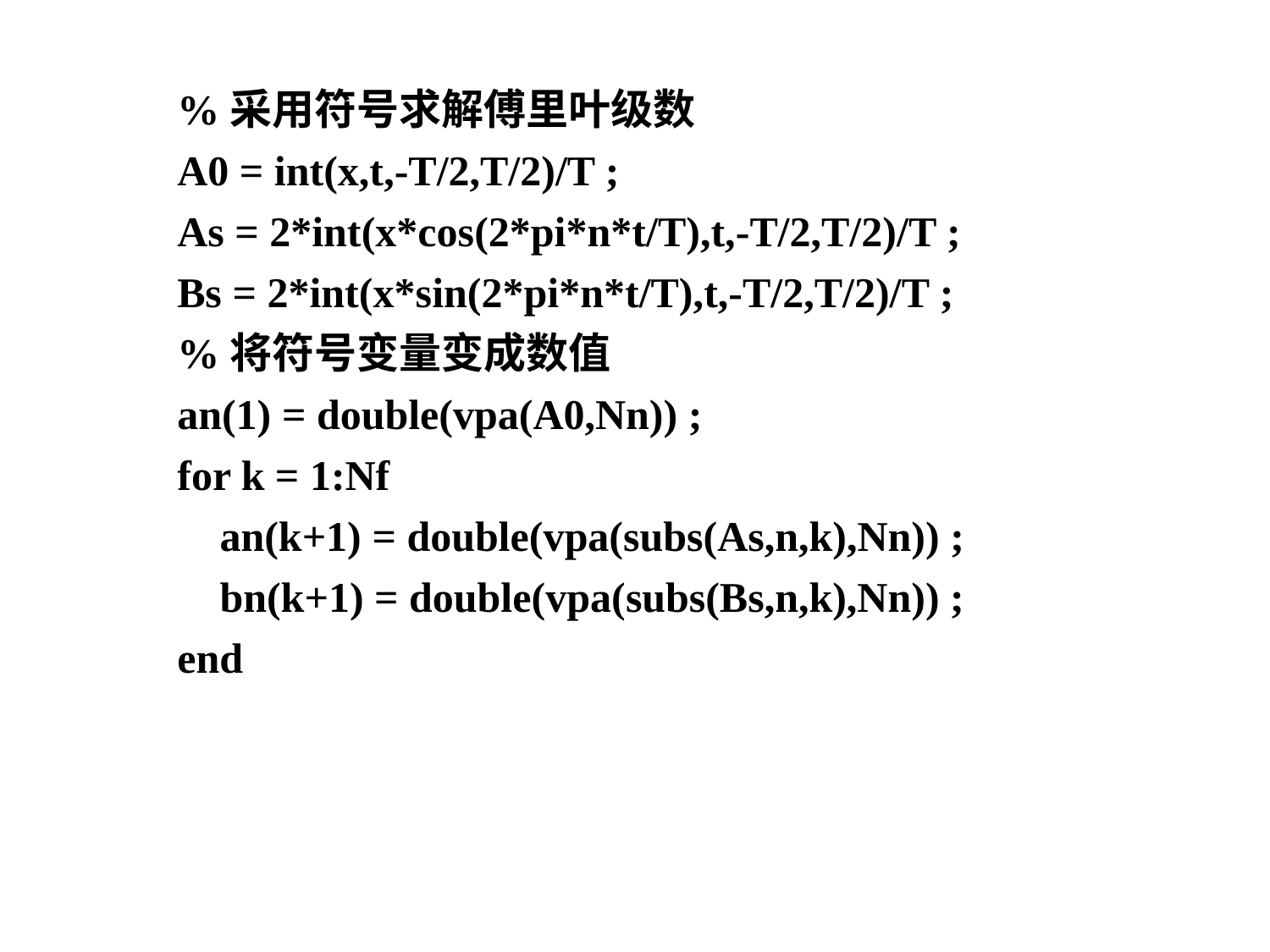

%采用符号求解傅里叶级数
A0 = int(x,t,-T/2,T/2)/T ;
As = 2*int(x*cos(2*pi*n*t/T),t,-T/2,T/2)/T ;
Bs = 2*int(x*sin(2*pi*n*t/T),t,-T/2,T/2)/T ;
%将符号变量变成数值
an(1) = double(vpa(A0,Nn)) ;
for k = 1:Nf
    an(k+1) = double(vpa(subs(As,n,k),Nn)) ;
    bn(k+1) = double(vpa(subs(Bs,n,k),Nn)) ;
end